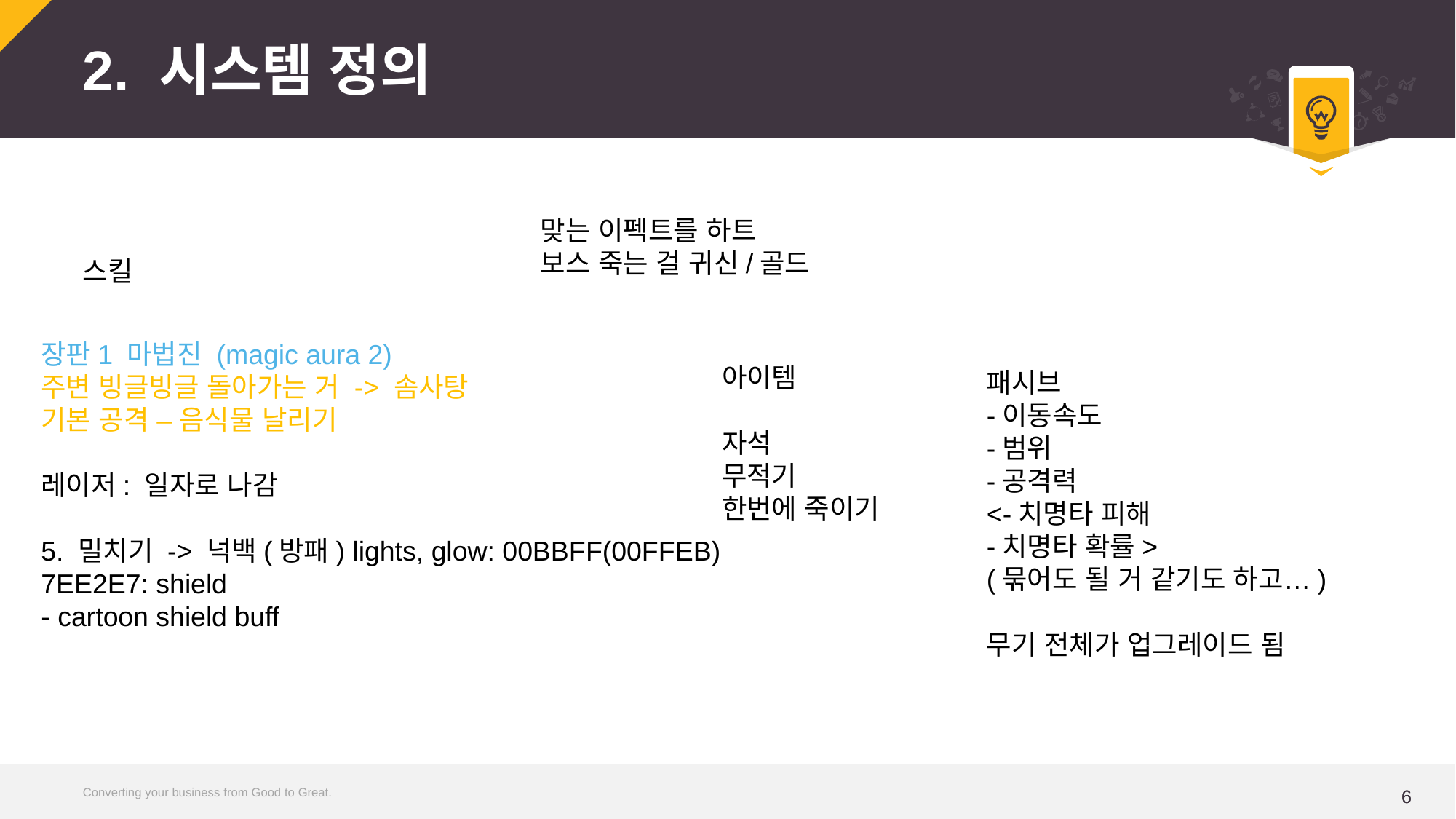

# 2. 시스템 정의

맞는 이펙트를 하트
보스 죽는 걸 귀신/골드
스킬
장판1 마법진 (magic aura 2)
주변 빙글빙글 돌아가는 거 -> 솜사탕
기본 공격 – 음식물 날리기

레이저: 일자로 나감

5. 밀치기 -> 넉백(방패) lights, glow: 00BBFF(00FFEB)
7EE2E7: shield
- cartoon shield buff

아이템

자석
무적기
한번에 죽이기
패시브
-이동속도
-범위
-공격력
<-치명타 피해
-치명타 확률>
(묶어도 될 거 같기도 하고…)

무기 전체가 업그레이드 됨
Converting your business from Good to Great.